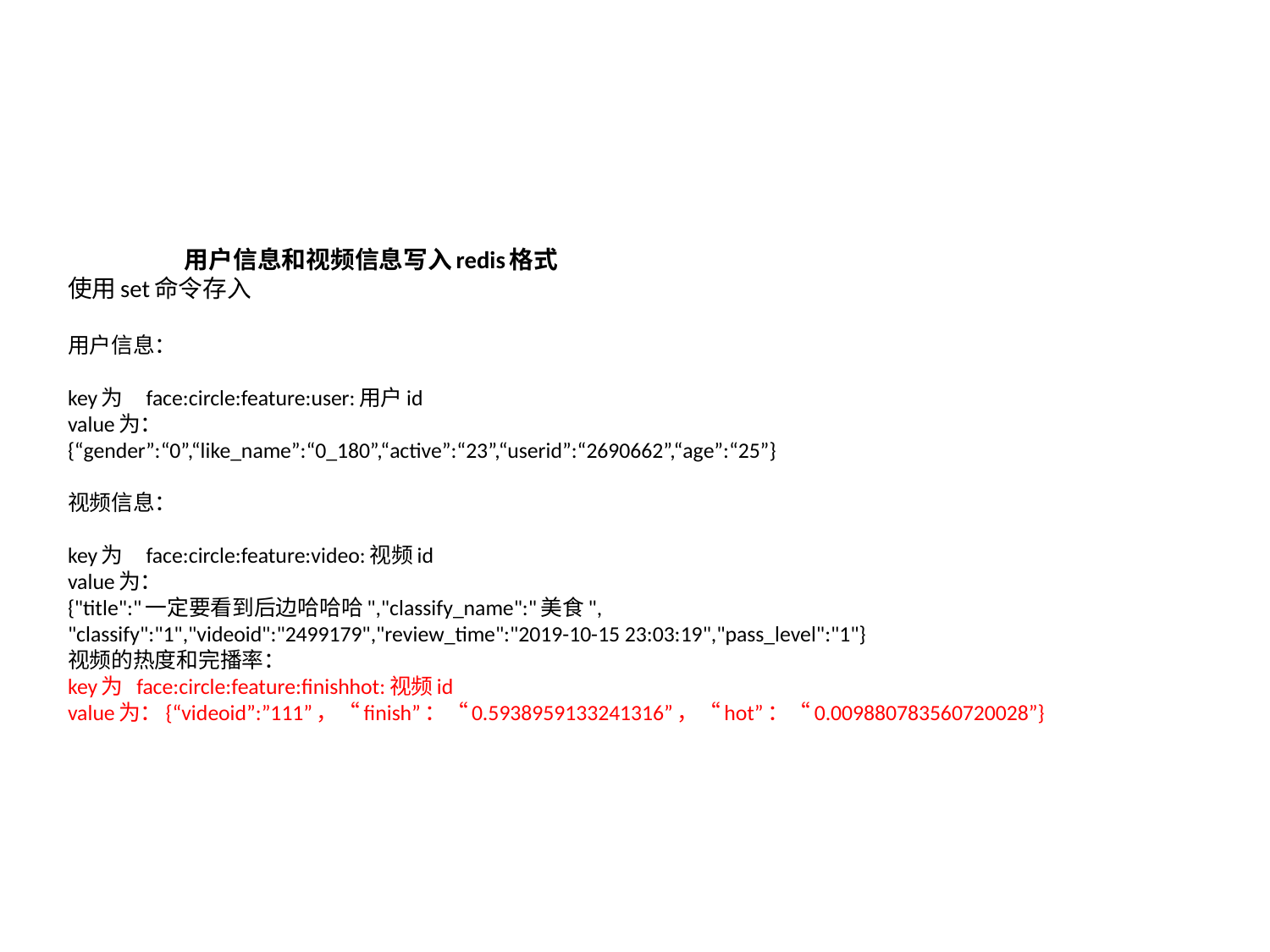

# 用户信息和视频信息写入redis格式 使用set命令存入 用户信息： key为    face:circle:feature:user:用户id value为： {“gender”:“0”,“like_name”:“0_180”,“active”:“23”,“userid”:“2690662”,“age”:“25”} 视频信息： key为    face:circle:feature:video:视频id value为： {"title":"一定要看到后边哈哈哈","classify_name":"美食", "classify":"1","videoid":"2499179","review_time":"2019-10-15 23:03:19","pass_level":"1"} 视频的热度和完播率： key为  face:circle:feature:finishhot:视频id value为：{“videoid”:”111”，“finish”：“0.5938959133241316”，“hot”：“0.009880783560720028”}